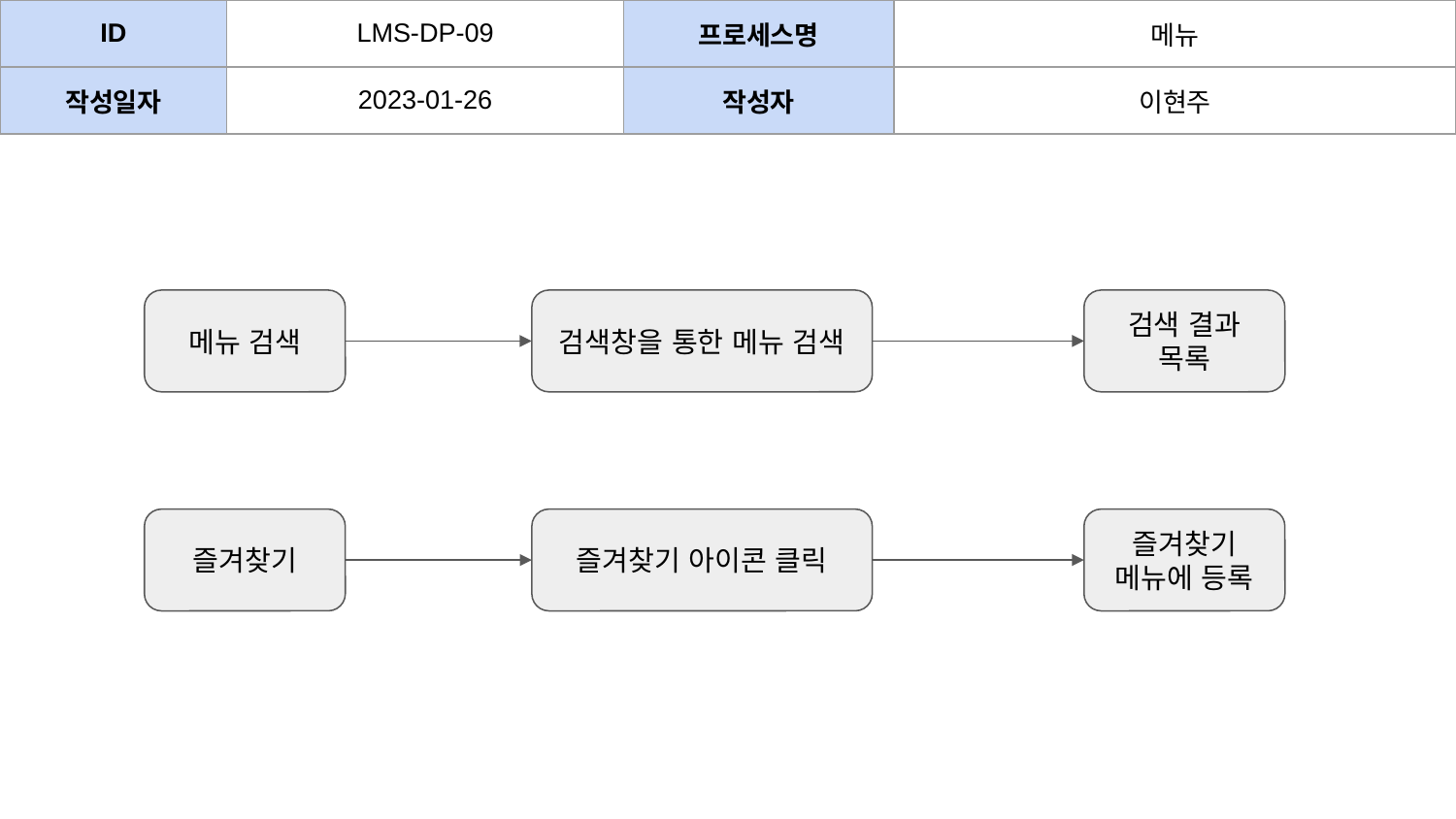

| ID | LMS-DP-09 | 프로세스명 | 메뉴 |  |  |
| --- | --- | --- | --- | --- | --- |
| 작성일자 | 2023-01-26 | 작성자 | 이현주 |  |  |
메뉴 검색
검색창을 통한 메뉴 검색
검색 결과 목록
즐겨찾기
즐겨찾기 아이콘 클릭
즐겨찾기 메뉴에 등록